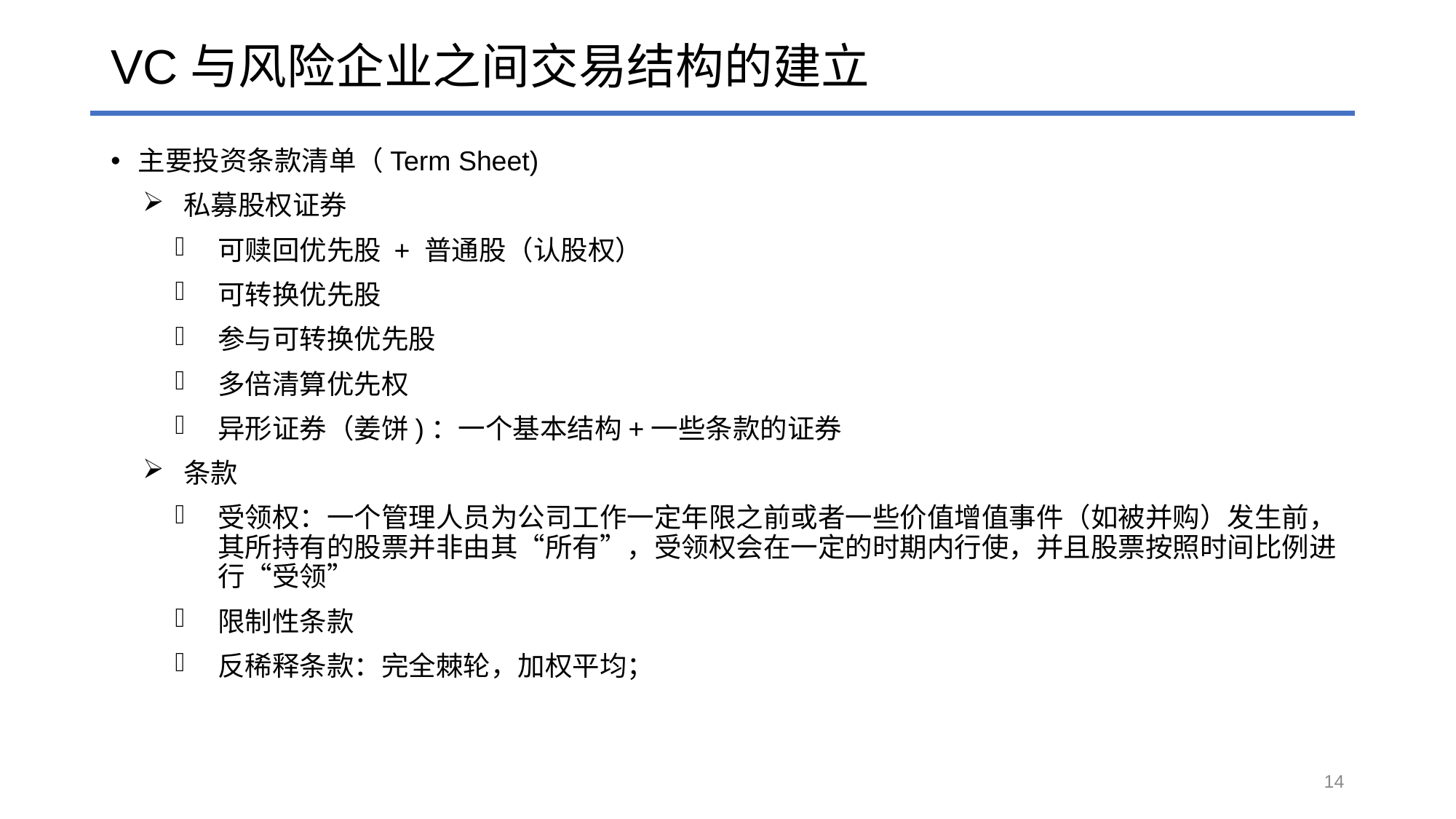

# VC与风险企业之间交易结构的建立
主要投资条款清单（Term Sheet)
私募股权证券
可赎回优先股 + 普通股（认股权）
可转换优先股
参与可转换优先股
多倍清算优先权
异形证券（姜饼)：一个基本结构+一些条款的证券
条款
受领权：一个管理人员为公司工作一定年限之前或者一些价值增值事件（如被并购）发生前，其所持有的股票并非由其“所有”，受领权会在一定的时期内行使，并且股票按照时间比例进行“受领”
限制性条款
反稀释条款：完全棘轮，加权平均；
14